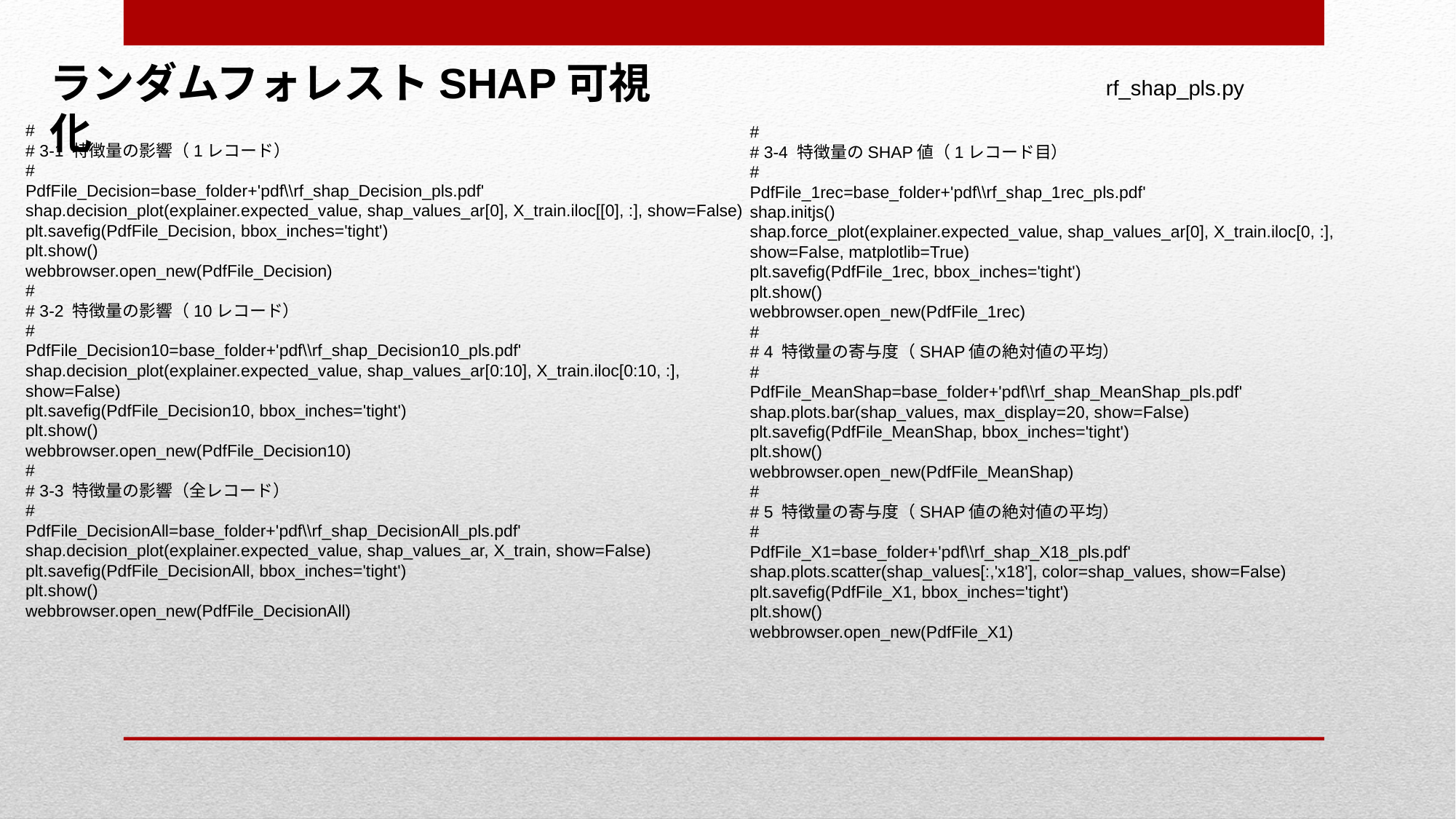

ランダムフォレストSHAP可視化
rf_shap_pls.py
#
# 3-1 特徴量の影響（1レコード）
#
PdfFile_Decision=base_folder+'pdf\\rf_shap_Decision_pls.pdf'
shap.decision_plot(explainer.expected_value, shap_values_ar[0], X_train.iloc[[0], :], show=False)
plt.savefig(PdfFile_Decision, bbox_inches='tight')
plt.show()
webbrowser.open_new(PdfFile_Decision)
#
# 3-2 特徴量の影響（10レコード）
#
PdfFile_Decision10=base_folder+'pdf\\rf_shap_Decision10_pls.pdf'
shap.decision_plot(explainer.expected_value, shap_values_ar[0:10], X_train.iloc[0:10, :], show=False)
plt.savefig(PdfFile_Decision10, bbox_inches='tight')
plt.show()
webbrowser.open_new(PdfFile_Decision10)
#
# 3-3 特徴量の影響（全レコード）
#
PdfFile_DecisionAll=base_folder+'pdf\\rf_shap_DecisionAll_pls.pdf'
shap.decision_plot(explainer.expected_value, shap_values_ar, X_train, show=False)
plt.savefig(PdfFile_DecisionAll, bbox_inches='tight')
plt.show()
webbrowser.open_new(PdfFile_DecisionAll)
#
# 3-4 特徴量のSHAP値（1レコード目）
#
PdfFile_1rec=base_folder+'pdf\\rf_shap_1rec_pls.pdf'
shap.initjs()
shap.force_plot(explainer.expected_value, shap_values_ar[0], X_train.iloc[0, :], show=False, matplotlib=True)
plt.savefig(PdfFile_1rec, bbox_inches='tight')
plt.show()
webbrowser.open_new(PdfFile_1rec)
#
# 4 特徴量の寄与度（SHAP値の絶対値の平均）
#
PdfFile_MeanShap=base_folder+'pdf\\rf_shap_MeanShap_pls.pdf'
shap.plots.bar(shap_values, max_display=20, show=False)
plt.savefig(PdfFile_MeanShap, bbox_inches='tight')
plt.show()
webbrowser.open_new(PdfFile_MeanShap)
#
# 5 特徴量の寄与度（SHAP値の絶対値の平均）
#
PdfFile_X1=base_folder+'pdf\\rf_shap_X18_pls.pdf'
shap.plots.scatter(shap_values[:,'x18'], color=shap_values, show=False)
plt.savefig(PdfFile_X1, bbox_inches='tight')
plt.show()
webbrowser.open_new(PdfFile_X1)
未知データ
最適化パラメータ